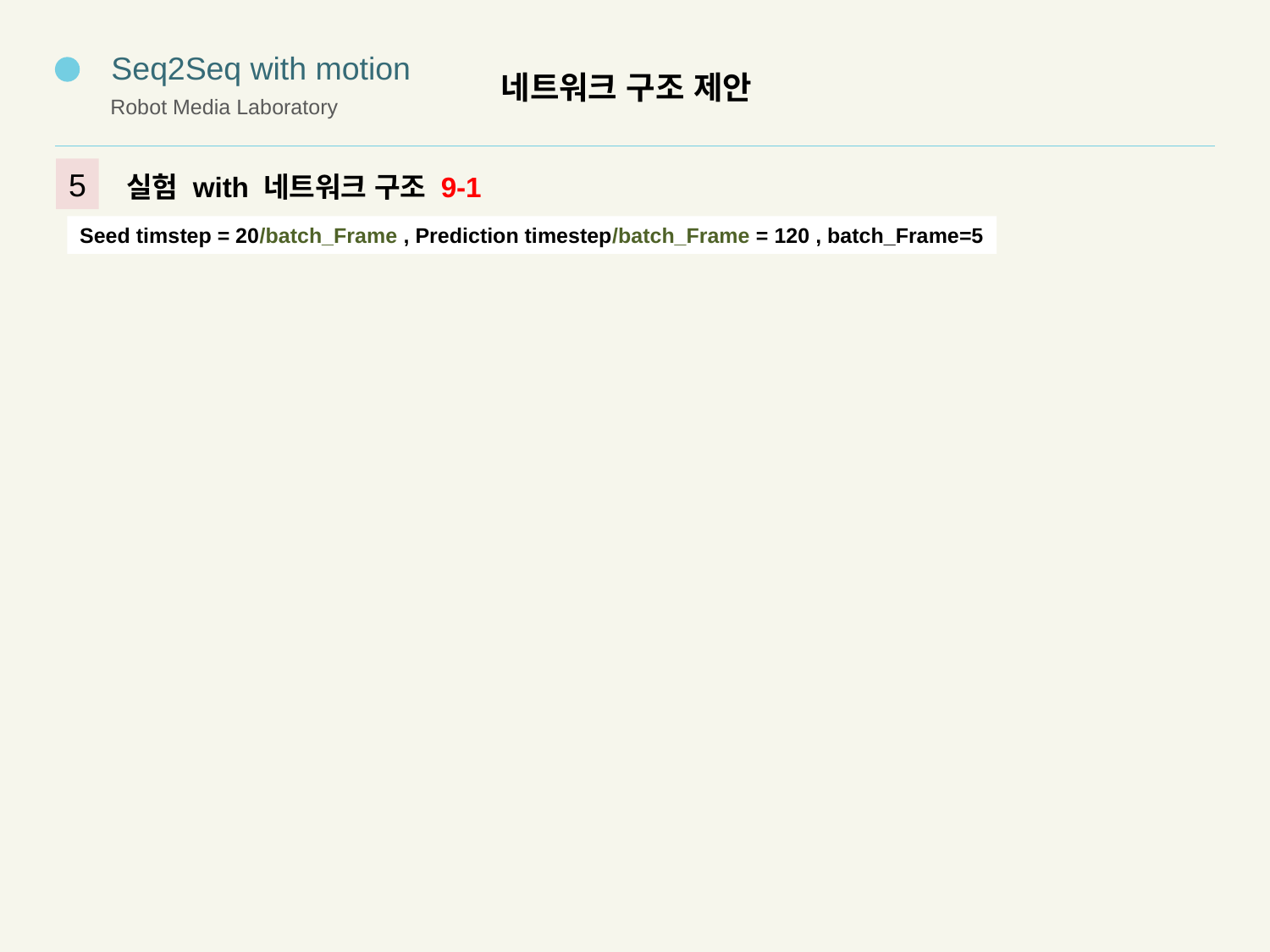

Seq2Seq with motion

네트워크 구조 제안
Robot Media Laboratory
5
실험 with 네트워크 구조 9-1
Seed timstep = 20/batch_Frame , Prediction timestep/batch_Frame = 120 , batch_Frame=5